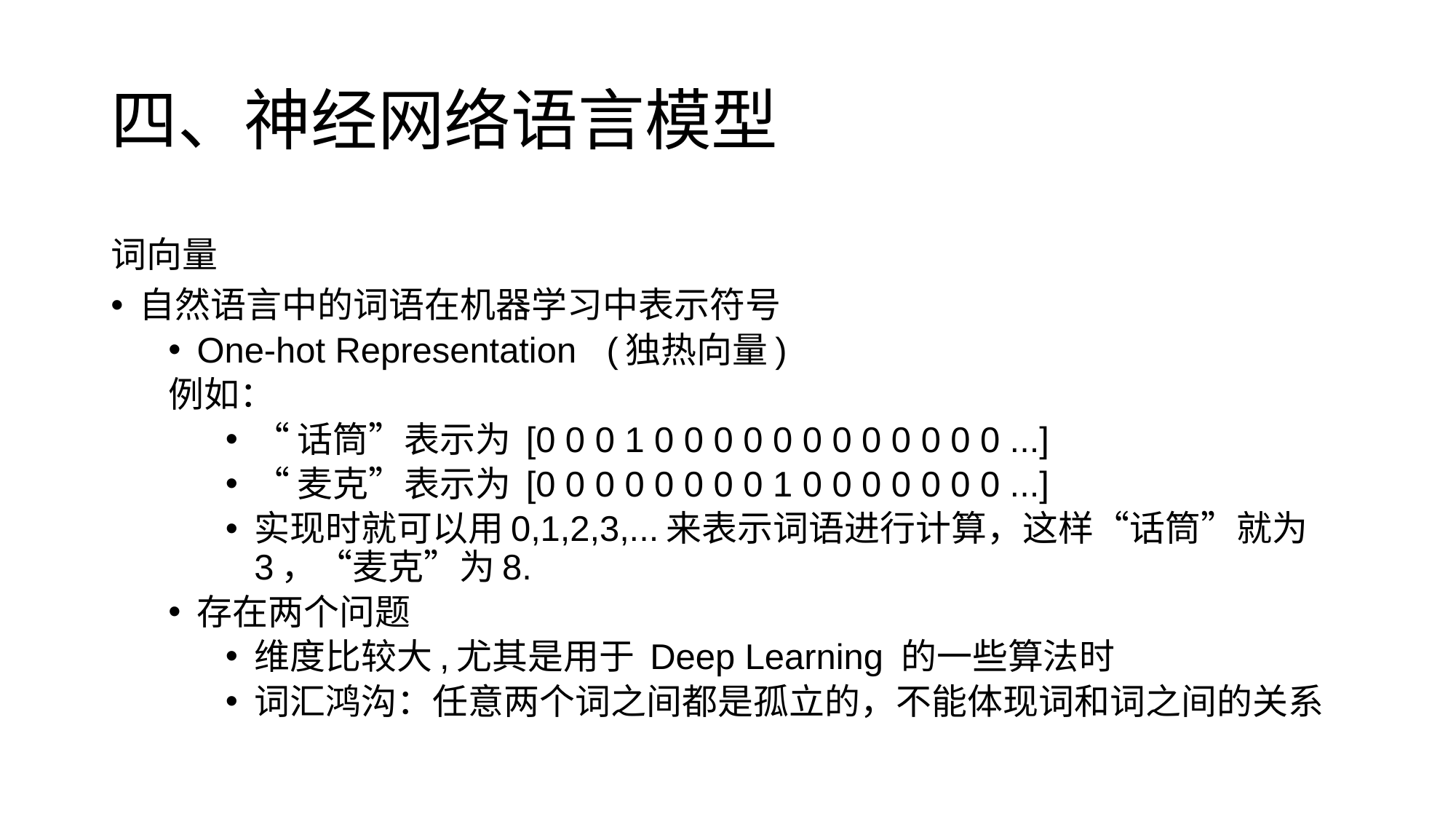

# 四、神经网络语言模型
词向量
自然语言中的词语在机器学习中表示符号
One-hot Representation   (独热向量)
例如：
“话筒”表示为 [0 0 0 1 0 0 0 0 0 0 0 0 0 0 0 0 ...]
“麦克”表示为 [0 0 0 0 0 0 0 0 1 0 0 0 0 0 0 0 ...]
实现时就可以用0,1,2,3,...来表示词语进行计算，这样“话筒”就为3，“麦克”为8.
存在两个问题
维度比较大,尤其是用于 Deep Learning 的一些算法时
词汇鸿沟：任意两个词之间都是孤立的，不能体现词和词之间的关系